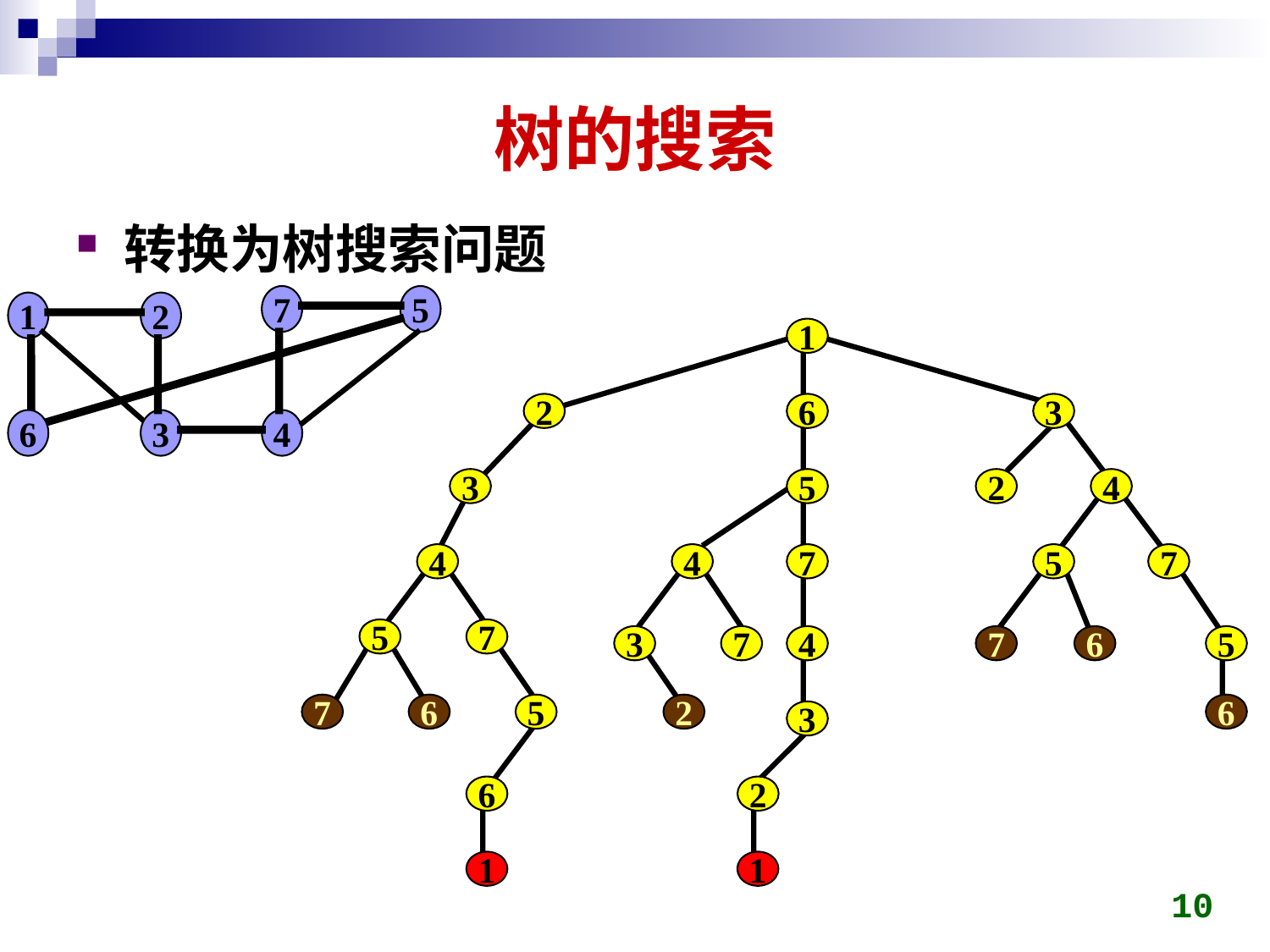

# 树的搜索
转换为树搜索问题
7
5
1
2

6
3
4

1

2
6
3

3
5
2
4

4
4
7
5
7

5
7
3
7
4
7
6
5

7
6
5
2
6
3

6
2

1
1
10